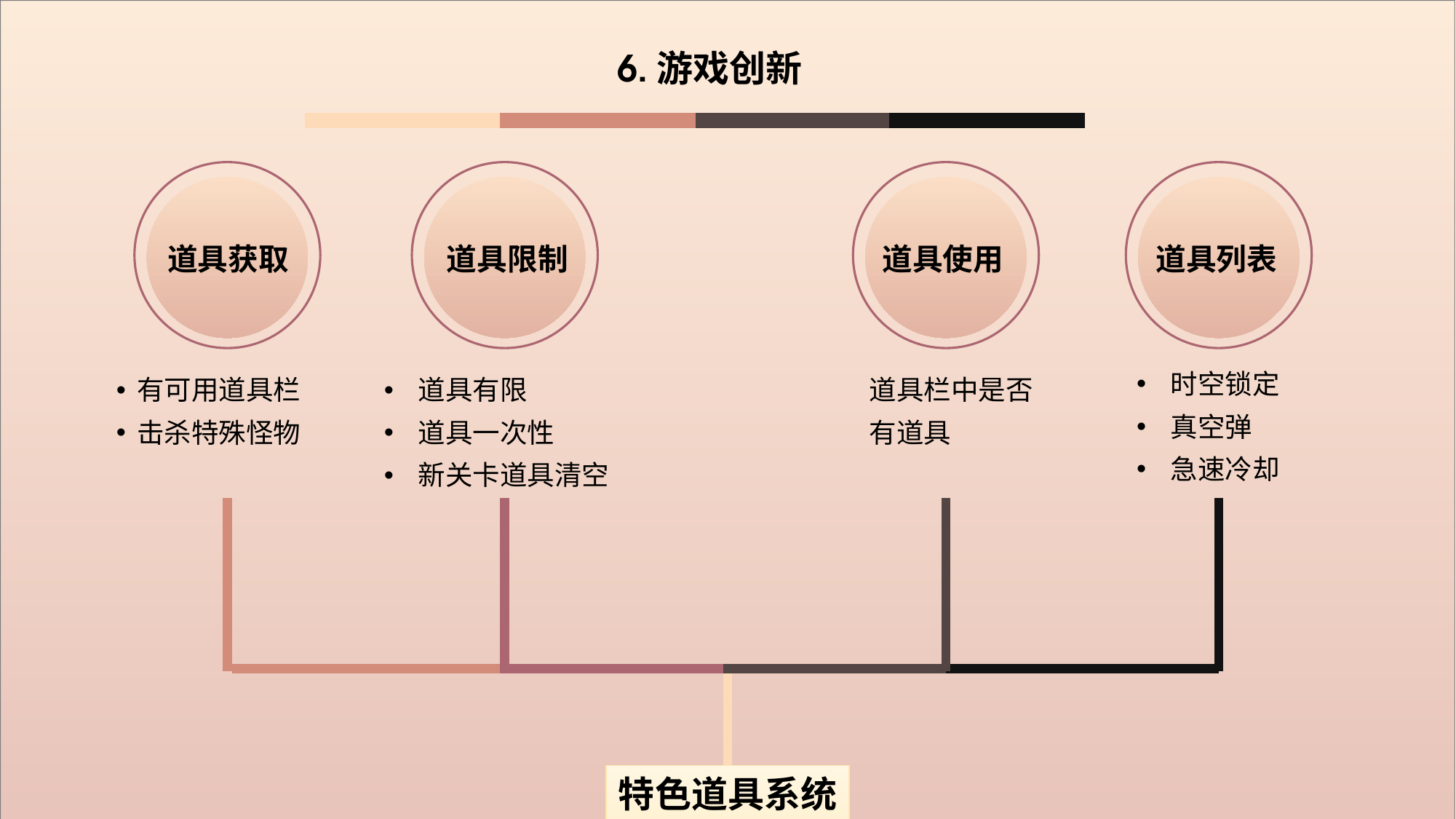

6.游戏创新

道具获取
道具限制
道具使用
道具列表
时空锁定
真空弹
急速冷却
有可用道具栏
击杀特殊怪物
道具有限
道具一次性
新关卡道具清空
道具栏中是否有道具
特色道具系统